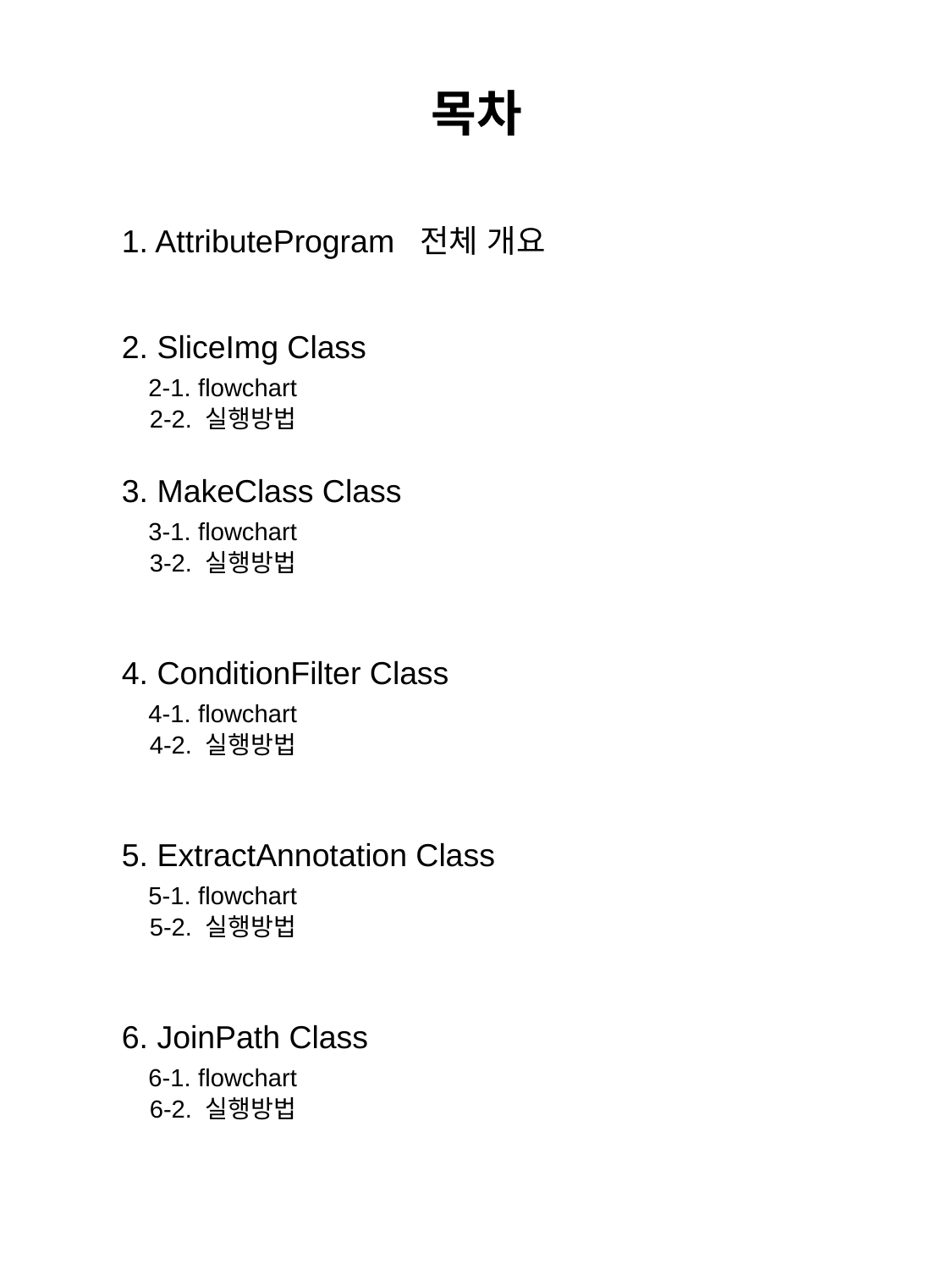

# 목차
1. AttributeProgram  전체 개요

2. SliceImg Class
   2-1. flowchart
    2-2. 실행방법

3. MakeClass Class
   3-1. flowchart
    3-2. 실행방법

4. ConditionFilter Class
   4-1. flowchart
    4-2. 실행방법

5. ExtractAnnotation Class
   5-1. flowchart
    5-2. 실행방법

6. JoinPath Class
   6-1. flowchart
    6-2. 실행방법